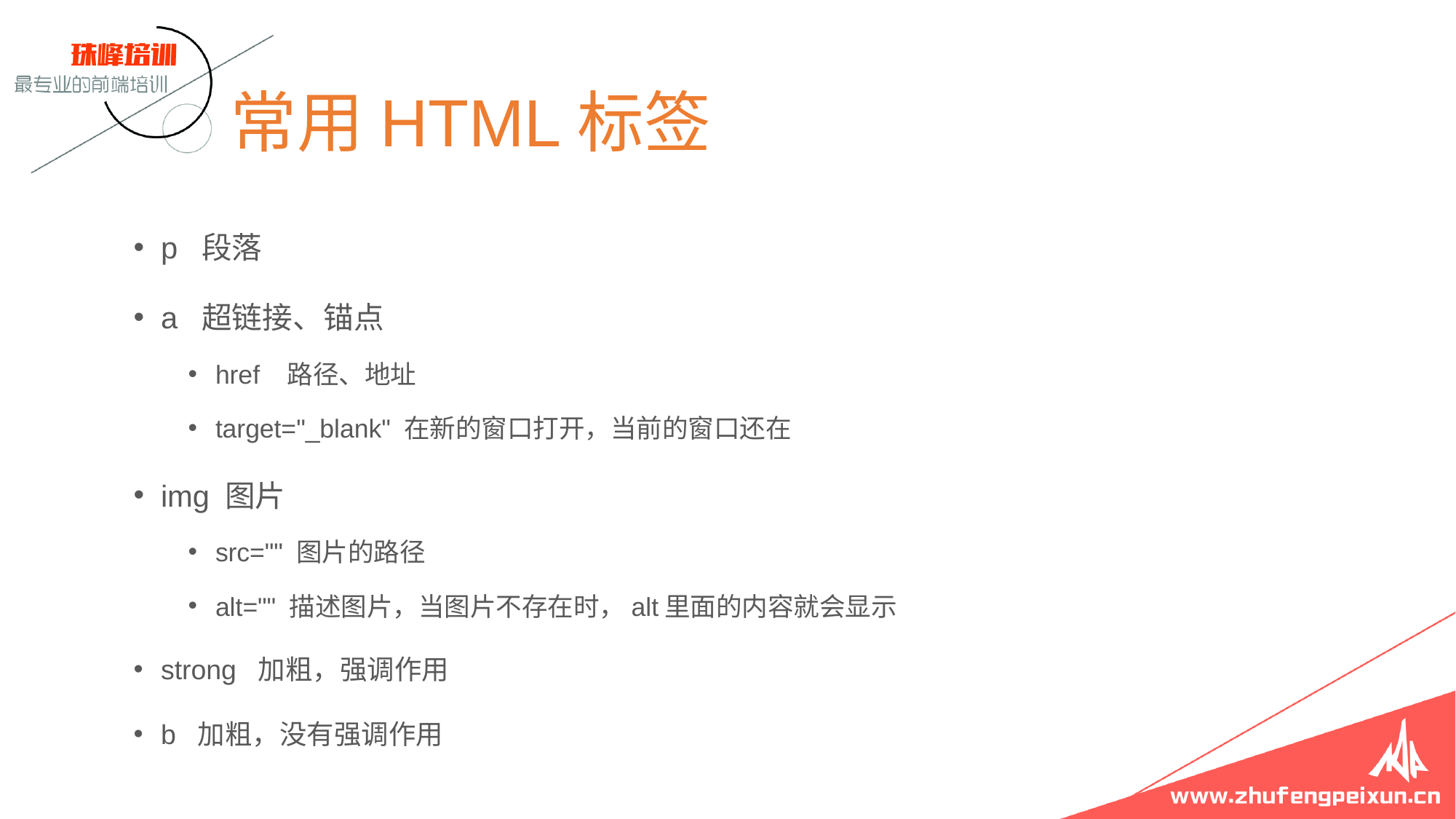

# 常用HTML标签
p  段落
a  超链接、锚点
href   路径、地址
target="_blank" 在新的窗口打开，当前的窗口还在
img 图片
src="" 图片的路径
alt="" 描述图片，当图片不存在时，alt里面的内容就会显示
strong  加粗，强调作用
b  加粗，没有强调作用